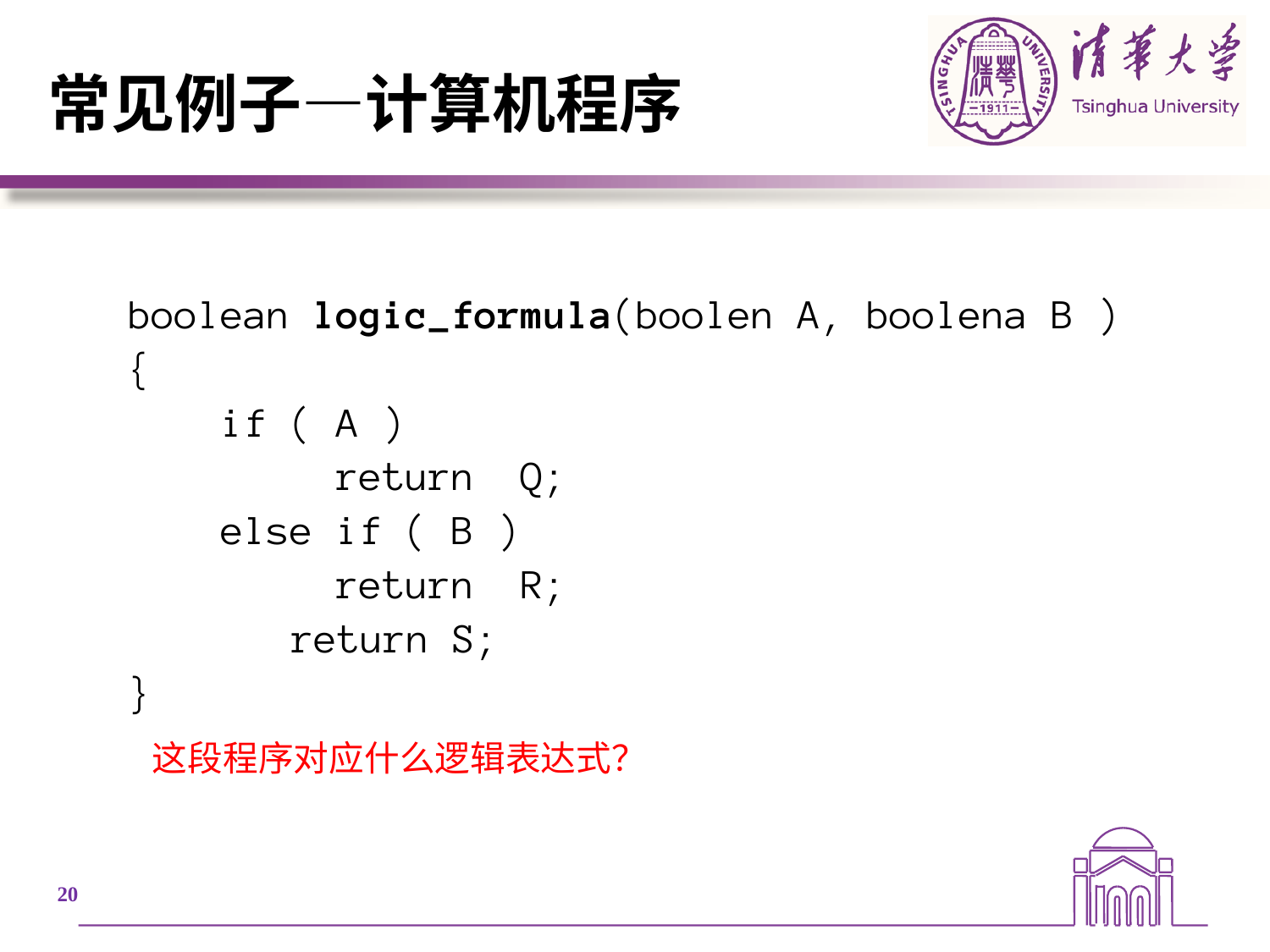

# 常见例子—计算机程序
boolean logic_formula(boolen A, boolena B )
{
    if ( A )
         return  Q;
    else if ( B )
         return  R;
		return S;
}

这段程序对应什么逻辑表达式？